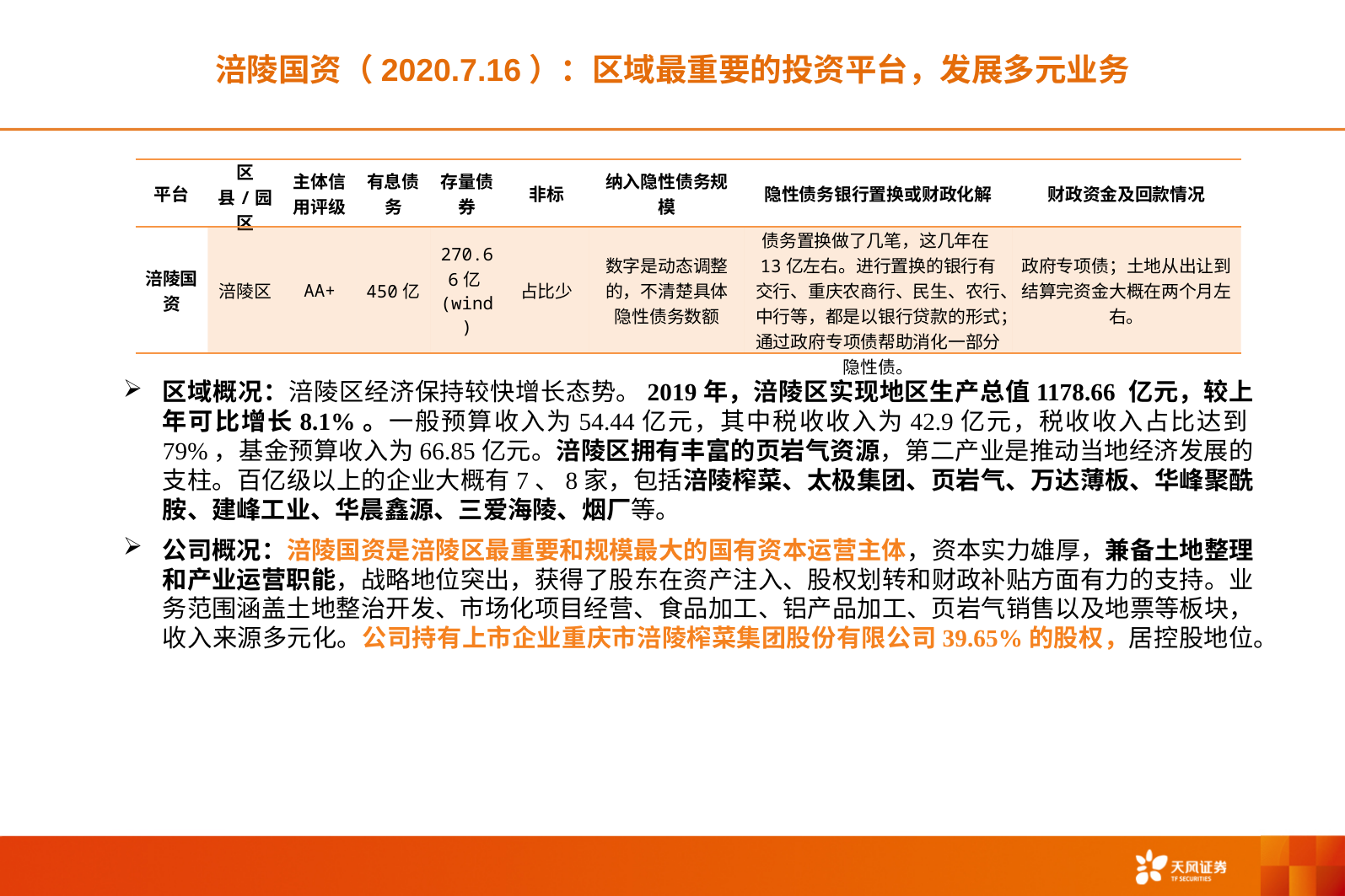

涪陵国资（2020.7.16）：区域最重要的投资平台，发展多元业务
| 平台 | 区县/园区 | 主体信用评级 | 有息债务 | 存量债券 | 非标 | 纳入隐性债务规模 | 隐性债务银行置换或财政化解 | 财政资金及回款情况 |
| --- | --- | --- | --- | --- | --- | --- | --- | --- |
| 涪陵国资 | 涪陵区 | AA+ | 450亿 | 270.66亿(wind) | 占比少 | 数字是动态调整的，不清楚具体隐性债务数额 | 债务置换做了几笔，这几年在13亿左右。进行置换的银行有交行、重庆农商行、民生、农行、中行等，都是以银行贷款的形式；通过政府专项债帮助消化一部分隐性债。 | 政府专项债；土地从出让到结算完资金大概在两个月左右。 |
区域概况：涪陵区经济保持较快增长态势。2019年，涪陵区实现地区生产总值1178.66 亿元，较上年可比增长8.1%。一般预算收入为54.44亿元，其中税收收入为42.9亿元，税收收入占比达到79%，基金预算收入为66.85亿元。涪陵区拥有丰富的页岩气资源，第二产业是推动当地经济发展的支柱。百亿级以上的企业大概有7、8家，包括涪陵榨菜、太极集团、页岩气、万达薄板、华峰聚酰胺、建峰工业、华晨鑫源、三爱海陵、烟厂等。
公司概况：涪陵国资是涪陵区最重要和规模最大的国有资本运营主体，资本实力雄厚，兼备土地整理和产业运营职能，战略地位突出，获得了股东在资产注入、股权划转和财政补贴方面有力的支持。业务范围涵盖土地整治开发、市场化项目经营、食品加工、铝产品加工、页岩气销售以及地票等板块，收入来源多元化。公司持有上市企业重庆市涪陵榨菜集团股份有限公司39.65%的股权，居控股地位。
36